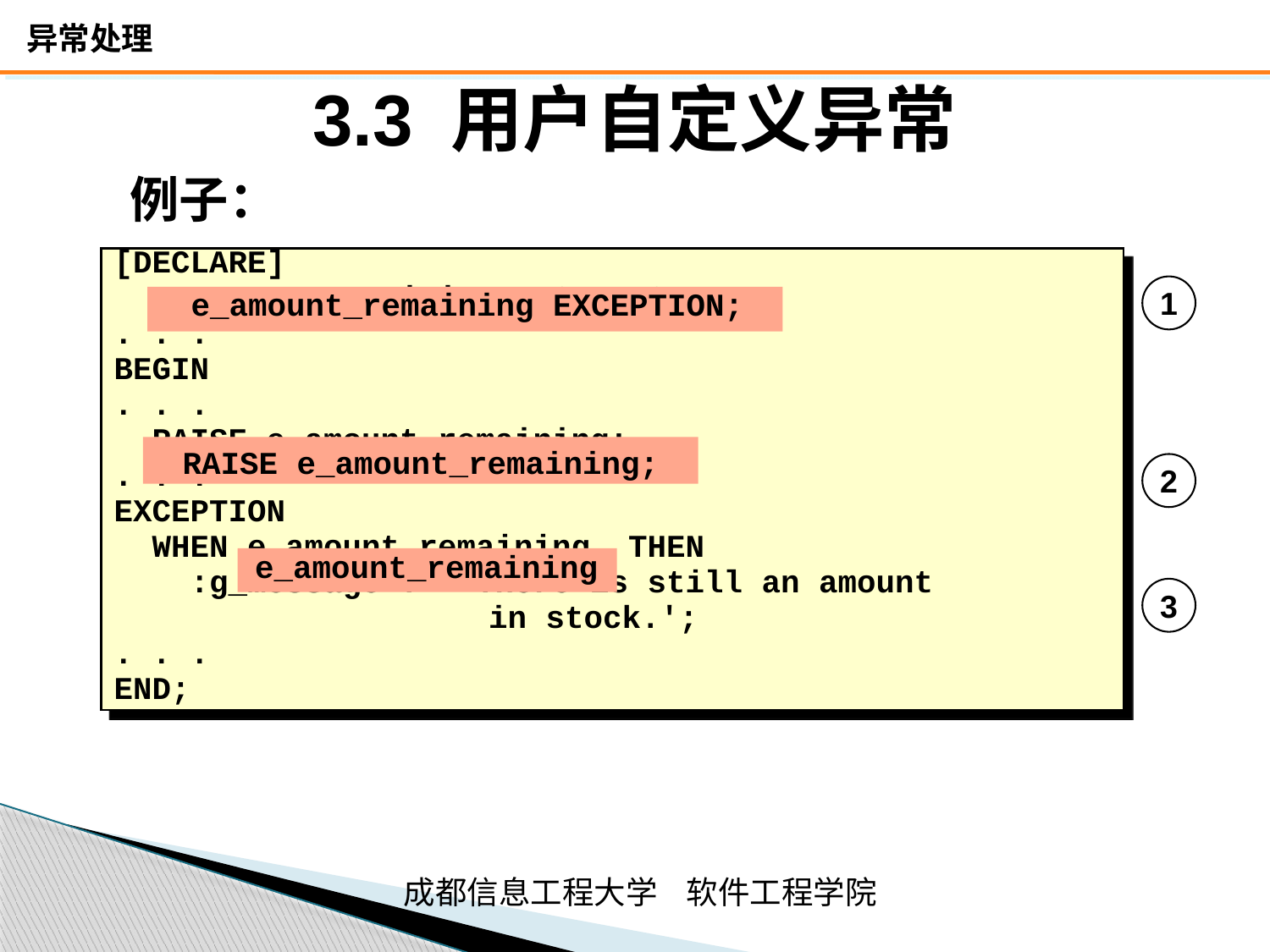

# 3.3 用户自定义异常
例子：
[DECLARE]
  e_amount_remaining EXCEPTION;
. . .
BEGIN
. . .
  RAISE e_amount_remaining;
. . .
EXCEPTION
  WHEN e_amount_remaining  THEN
    :g_message := 'There is still an amount
	             in stock.';
. . .
END;
1

e_amount_remaining EXCEPTION;
RAISE e_amount_remaining;

2

e_amount_remaining
3